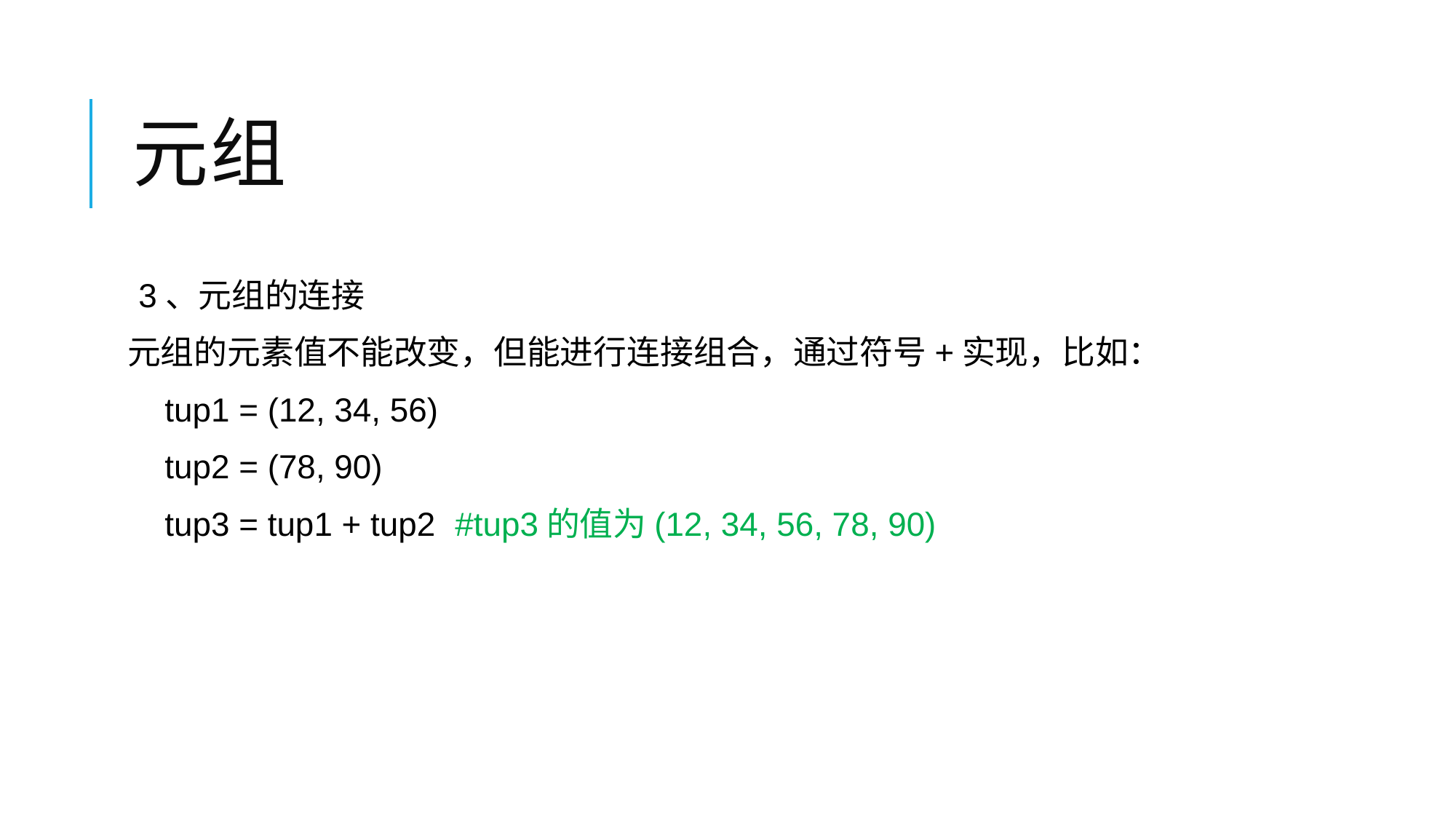

# 元组
3、元组的连接
元组的元素值不能改变，但能进行连接组合，通过符号+实现，比如：
    tup1 = (12, 34, 56)
    tup2 = (78, 90)
    tup3 = tup1 + tup2	#tup3的值为(12, 34, 56, 78, 90)